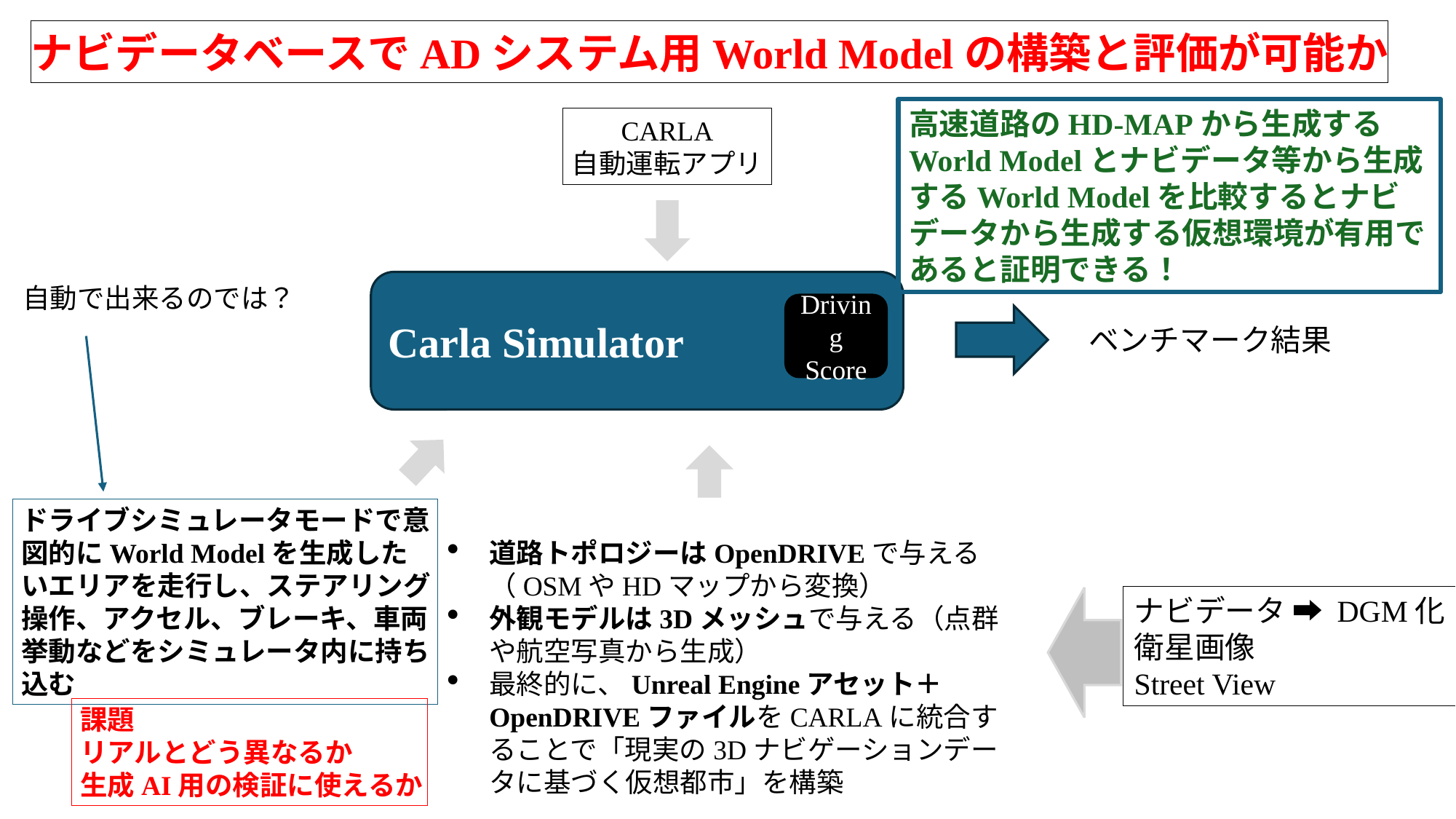

ナビデータベースでADシステム用World Modelの構築と評価が可能か
高速道路のHD-MAPから生成するWorld Modelとナビデータ等から生成するWorld Modelを比較するとナビデータから生成する仮想環境が有用であると証明できる！
CARLA
自動運転アプリ

Carla Simulator
自動で出来るのでは？
Driving
Score

ベンチマーク結果

ドライブシミュレータモードで意図的にWorld Modelを生成したいエリアを走行し、ステアリング操作、アクセル、ブレーキ、車両挙動などをシミュレータ内に持ち込む
道路トポロジーはOpenDRIVEで与える（OSMやHDマップから変換）
外観モデルは3Dメッシュで与える（点群や航空写真から生成）
最終的に、Unreal Engineアセット＋OpenDRIVEファイルをCARLAに統合することで「現実の3Dナビゲーションデータに基づく仮想都市」を構築
ナビデータ ➡ DGM化
衛星画像
Street View

課題
リアルとどう異なるか
生成AI用の検証に使えるか